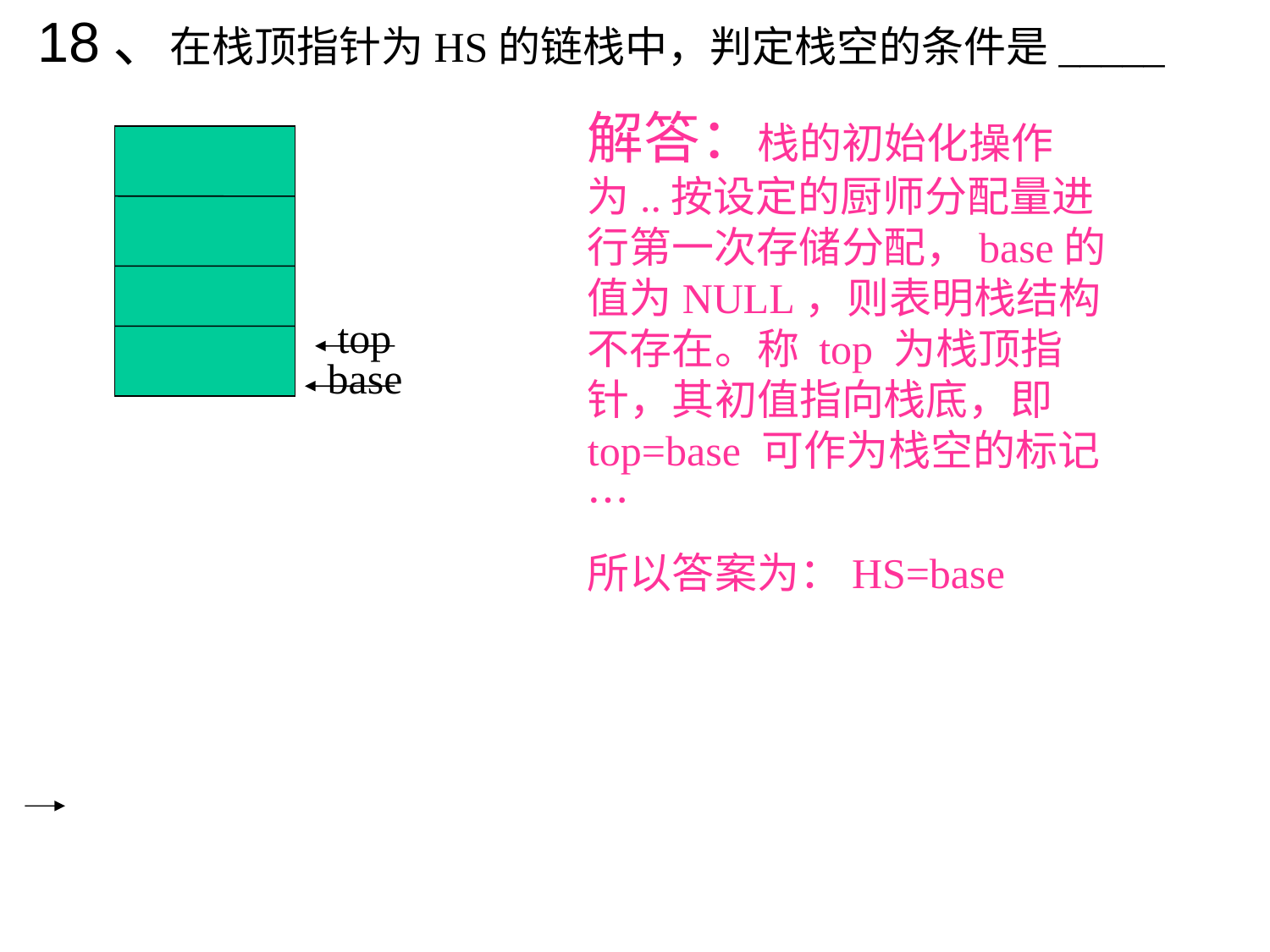

18、在栈顶指针为HS的链栈中，判定栈空的条件是_____
解答：栈的初始化操作为..按设定的厨师分配量进行第一次存储分配，base的值为NULL，则表明栈结构不存在。称 top 为栈顶指针，其初值指向栈底，即 top=base 可作为栈空的标记…
所以答案为：HS=base

top

base